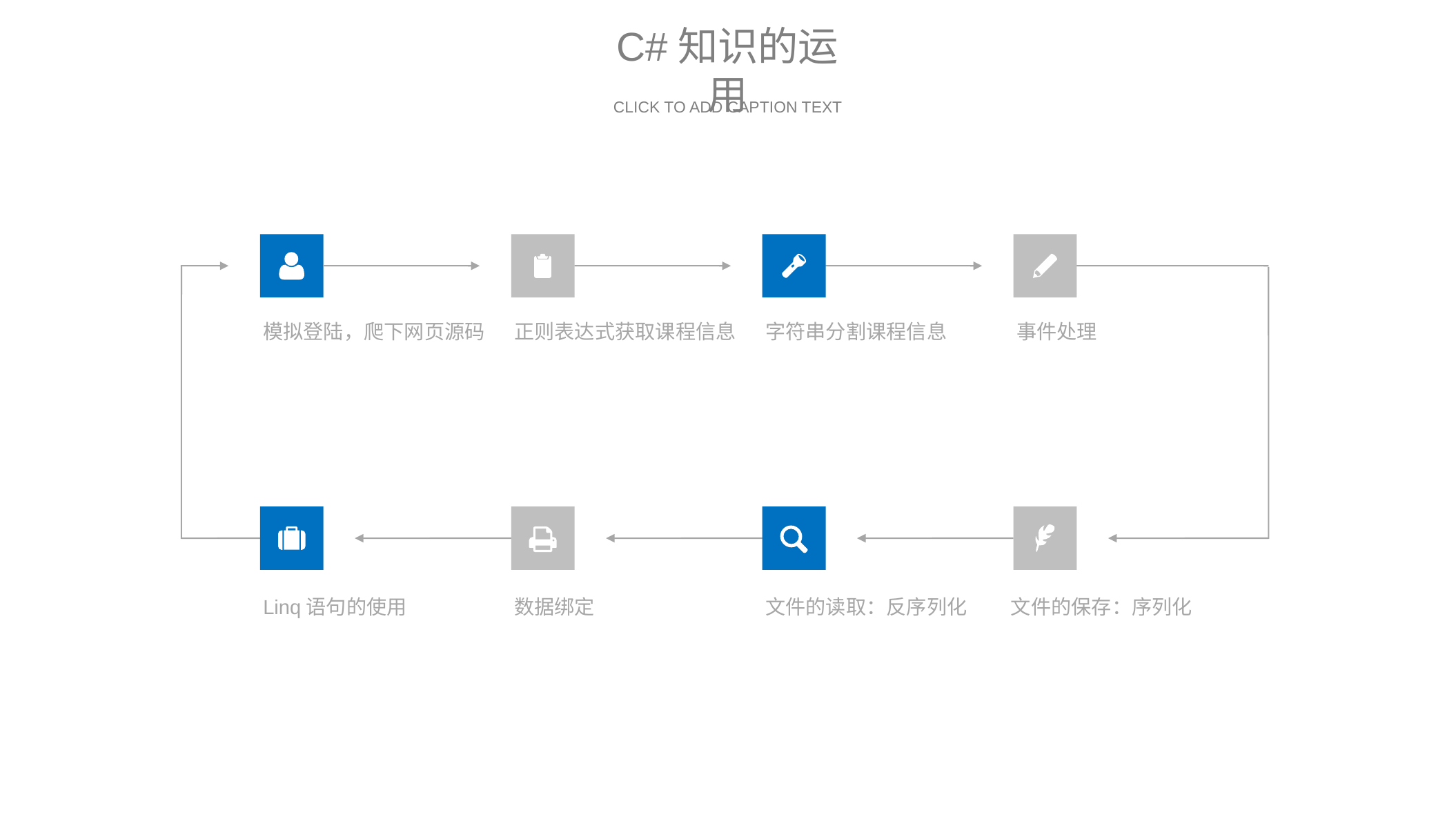

C#知识的运用
CLICK TO ADD CAPTION TEXT

模拟登陆，爬下网页源码
正则表达式获取课程信息
字符串分割课程信息
事件处理

Linq语句的使用
数据绑定
文件的读取：反序列化
文件的保存：序列化